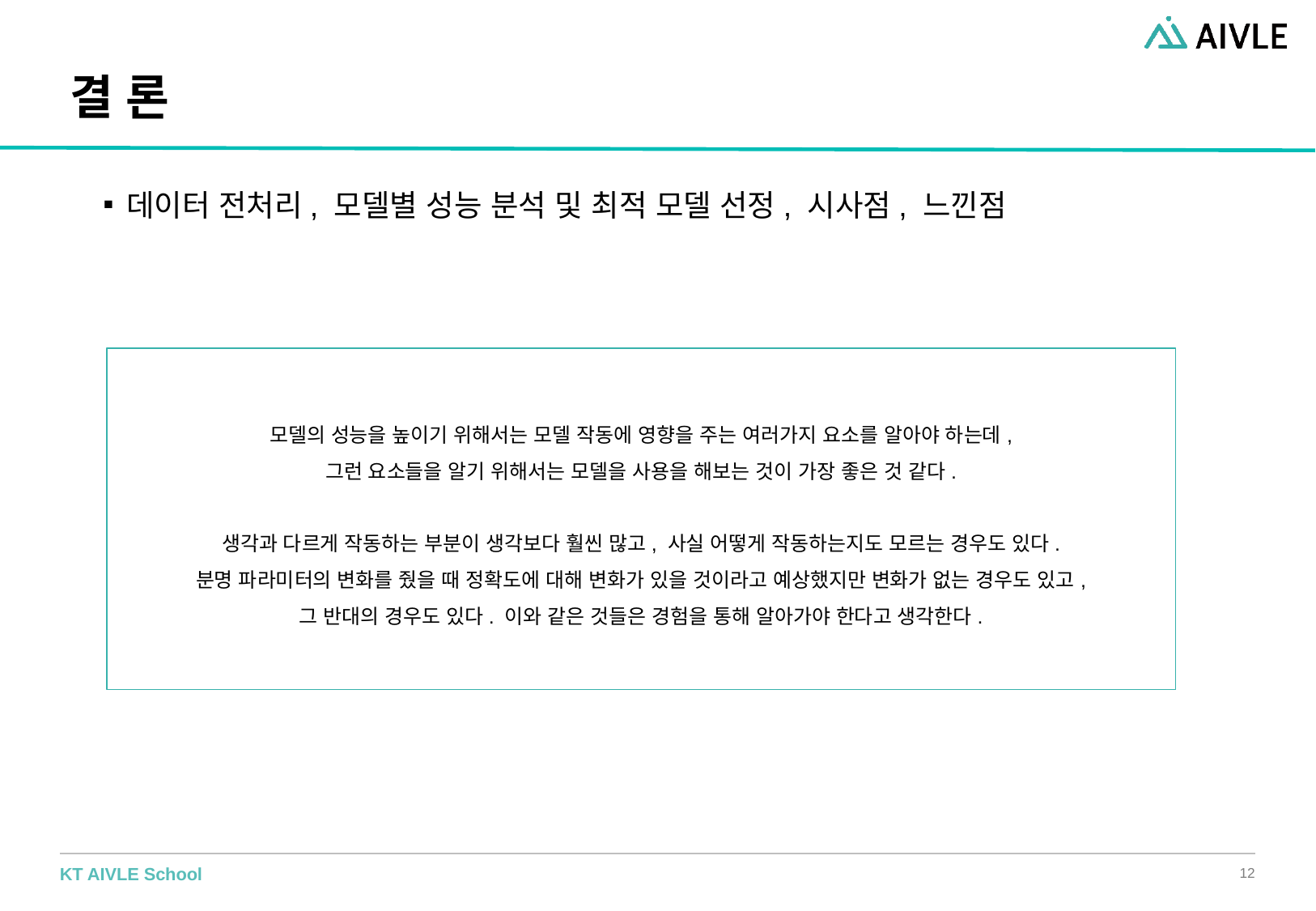

# 결 론
데이터 전처리, 모델별 성능 분석 및 최적 모델 선정, 시사점, 느낀점
모델의 성능을 높이기 위해서는 모델 작동에 영향을 주는 여러가지 요소를 알아야 하는데,
그런 요소들을 알기 위해서는 모델을 사용을 해보는 것이 가장 좋은 것 같다.

생각과 다르게 작동하는 부분이 생각보다 훨씬 많고, 사실 어떻게 작동하는지도 모르는 경우도 있다.
분명 파라미터의 변화를 줬을 때 정확도에 대해 변화가 있을 것이라고 예상했지만 변화가 없는 경우도 있고,
그 반대의 경우도 있다. 이와 같은 것들은 경험을 통해 알아가야 한다고 생각한다.